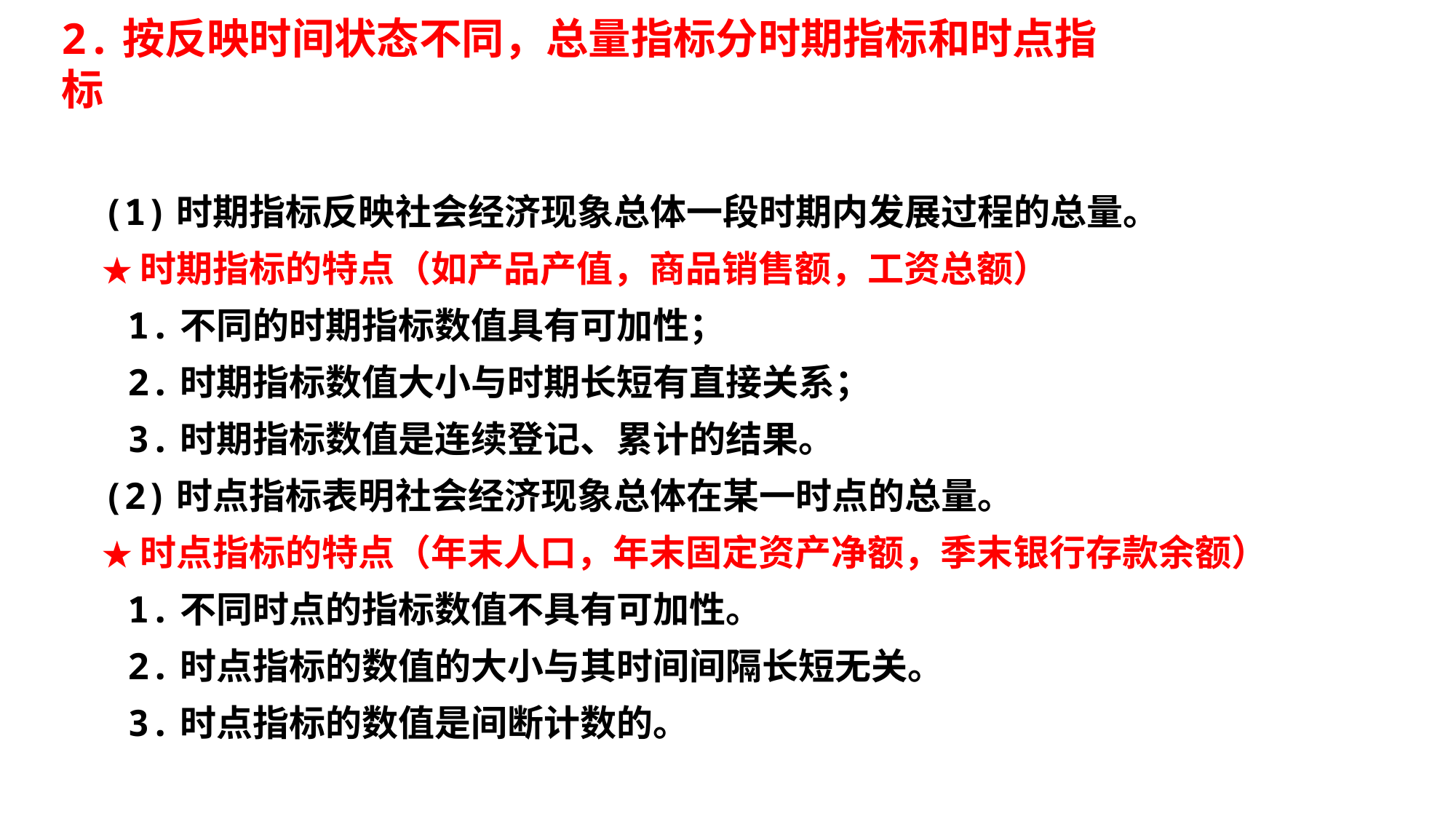

2.按反映时间状态不同，总量指标分时期指标和时点指标
# (1)时期指标反映社会经济现象总体一段时期内发展过程的总量。 ★ 时期指标的特点（如产品产值，商品销售额，工资总额） 1.不同的时期指标数值具有可加性； 2.时期指标数值大小与时期长短有直接关系； 3.时期指标数值是连续登记、累计的结果。 (2)时点指标表明社会经济现象总体在某一时点的总量。 ★ 时点指标的特点（年末人口，年末固定资产净额，季末银行存款余额） 1.不同时点的指标数值不具有可加性。 2.时点指标的数值的大小与其时间间隔长短无关。 3.时点指标的数值是间断计数的。